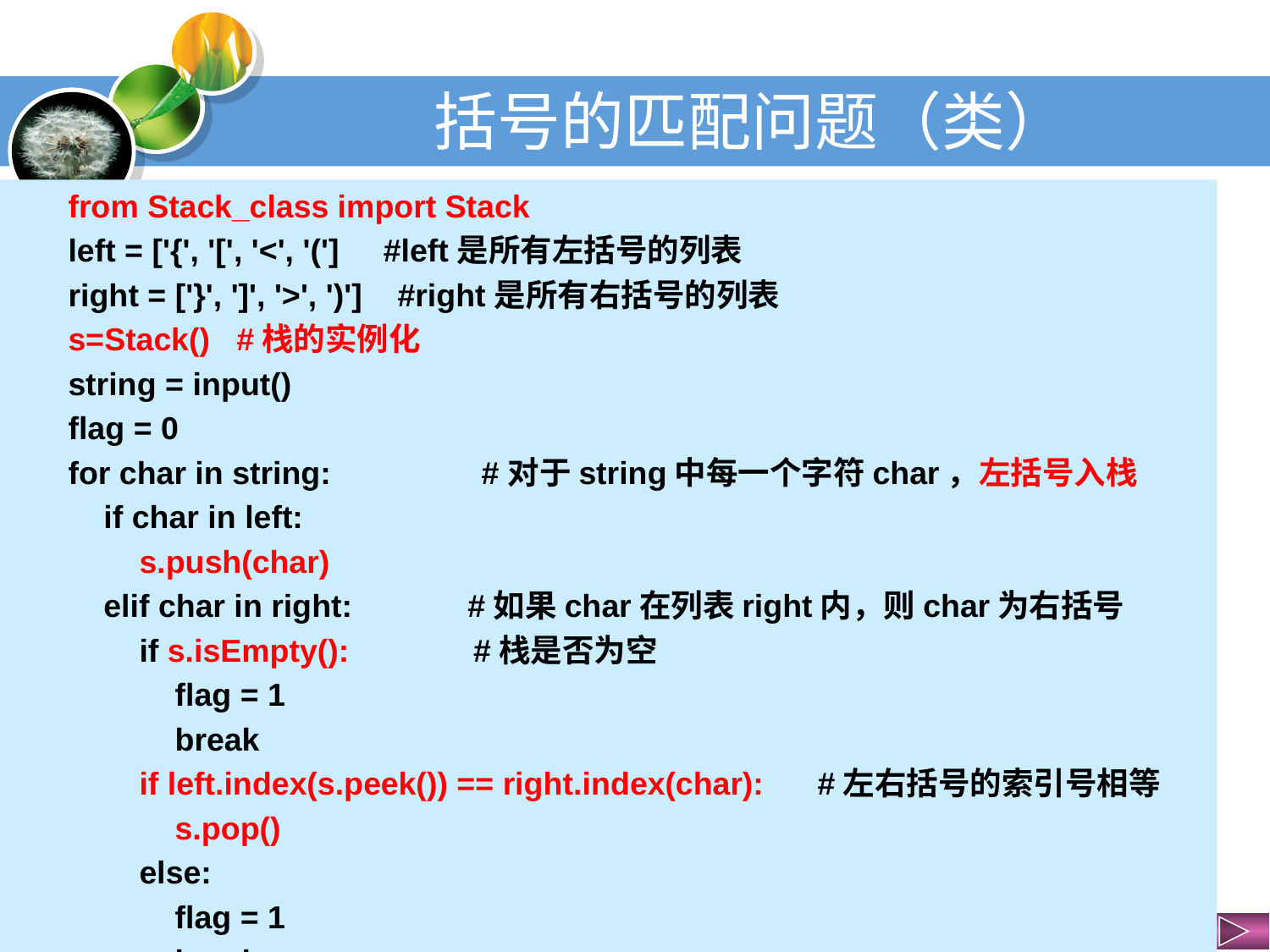

# 括号的匹配问题（类）
from Stack_class import Stack
left = ['{', '[', '<', '(']     #left是所有左括号的列表
right = ['}', ']', '>', ')']    #right是所有右括号的列表
s=Stack()   #栈的实例化
string = input()
flag = 0
for char in string:                 #对于string中每一个字符char，左括号入栈
    if char in left:
        s.push(char)
    elif char in right:             #如果char在列表right内，则char为右括号
        if s.isEmpty():              #栈是否为空
            flag = 1
            break
        if left.index(s.peek()) == right.index(char):      #左右括号的索引号相等
            s.pop()
        else:
            flag = 1
            break

7